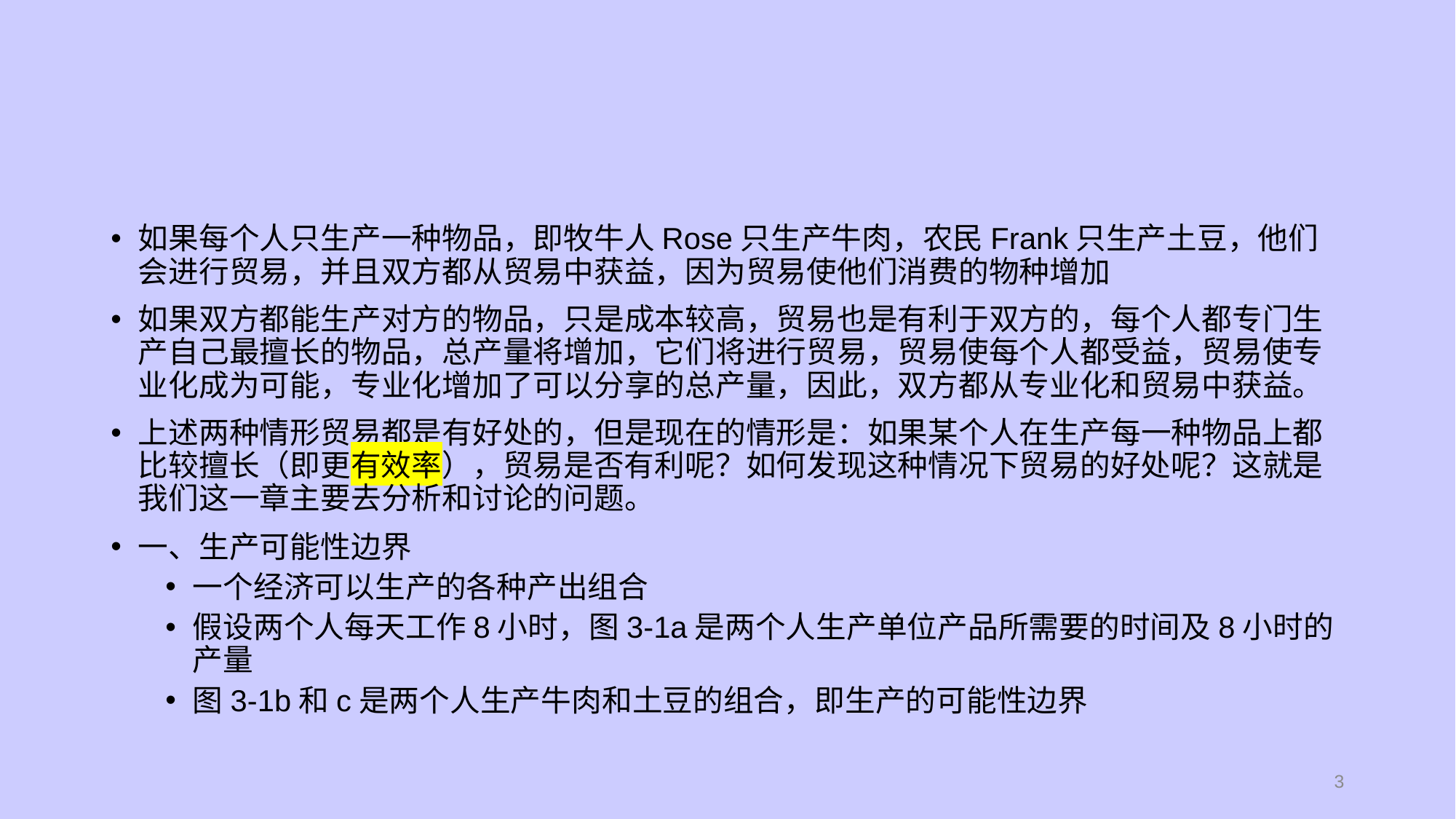

#
如果每个人只生产一种物品，即牧牛人Rose只生产牛肉，农民Frank只生产土豆，他们会进行贸易，并且双方都从贸易中获益，因为贸易使他们消费的物种增加
如果双方都能生产对方的物品，只是成本较高，贸易也是有利于双方的，每个人都专门生产自己最擅长的物品，总产量将增加，它们将进行贸易，贸易使每个人都受益，贸易使专业化成为可能，专业化增加了可以分享的总产量，因此，双方都从专业化和贸易中获益。
上述两种情形贸易都是有好处的，但是现在的情形是：如果某个人在生产每一种物品上都比较擅长（即更有效率），贸易是否有利呢？如何发现这种情况下贸易的好处呢？这就是我们这一章主要去分析和讨论的问题。
一、生产可能性边界
一个经济可以生产的各种产出组合
假设两个人每天工作8小时，图3-1a是两个人生产单位产品所需要的时间及8小时的产量
图3-1b和c是两个人生产牛肉和土豆的组合，即生产的可能性边界

3